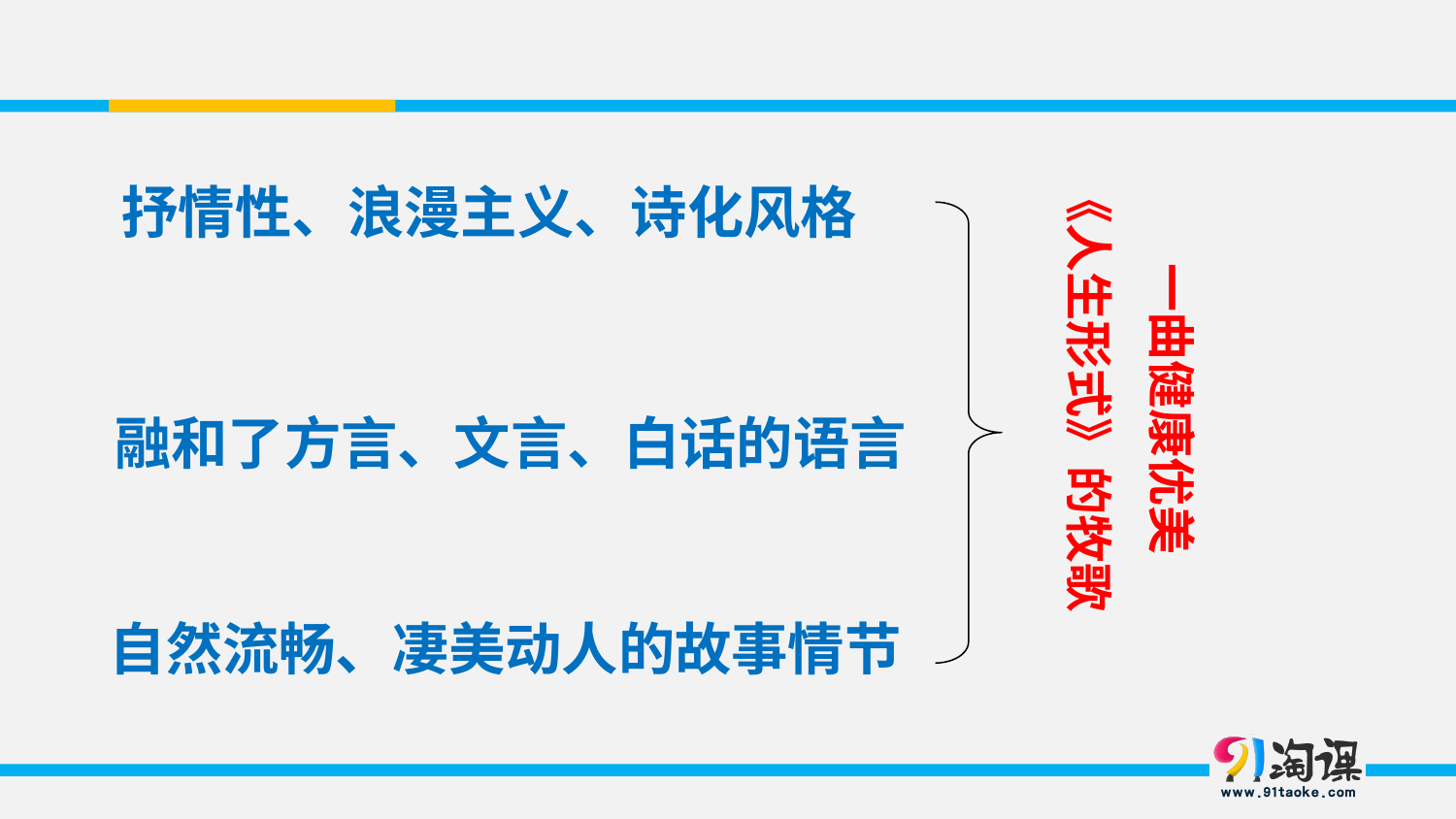

一曲健康优美
《人生形式》的牧歌
抒情性、浪漫主义、诗化风格

融和了方言、文言、白话的语言
自然流畅、凄美动人的故事情节